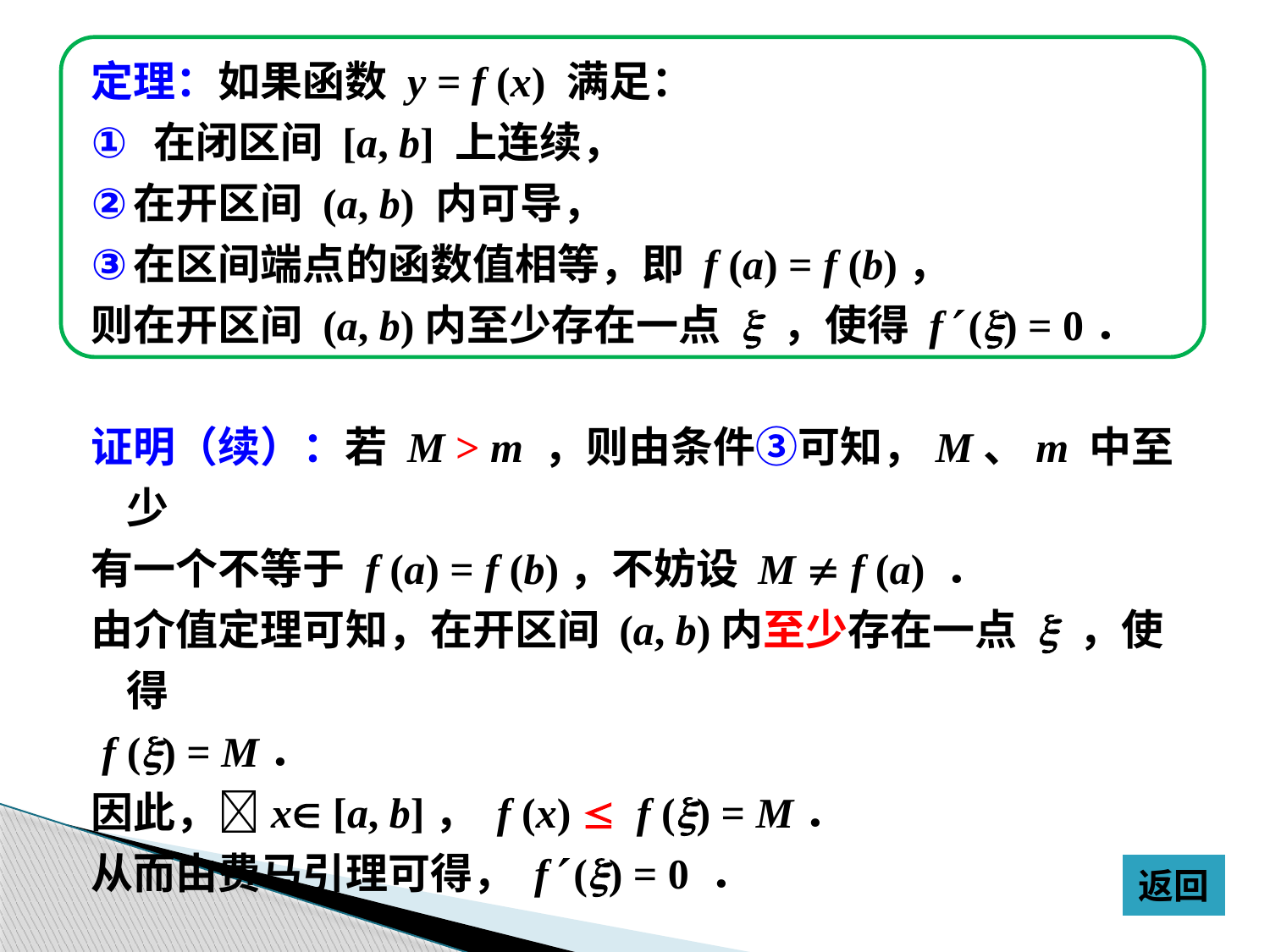

定理：如果函数 y = f (x) 满足：
 在闭区间 [a, b] 上连续，
在开区间 (a, b) 内可导，
在区间端点的函数值相等，即 f (a) = f (b)，
则在开区间 (a, b)内至少存在一点 ξ ，使得 f′ (ξ) = 0．

证明（续）：若 M > m ，则由条件③可知，M、m 中至少
有一个不等于 f (a) = f (b)，不妨设 M ≠ f (a) ．
由介值定理可知，在开区间 (a, b)内至少存在一点 ξ ，使得
 f (ξ) = M．
因此，∀x∈ [a, b]， f (x) ≤  f (ξ) = M．
从而由费马引理可得， f′ (ξ) = 0 ．
返回